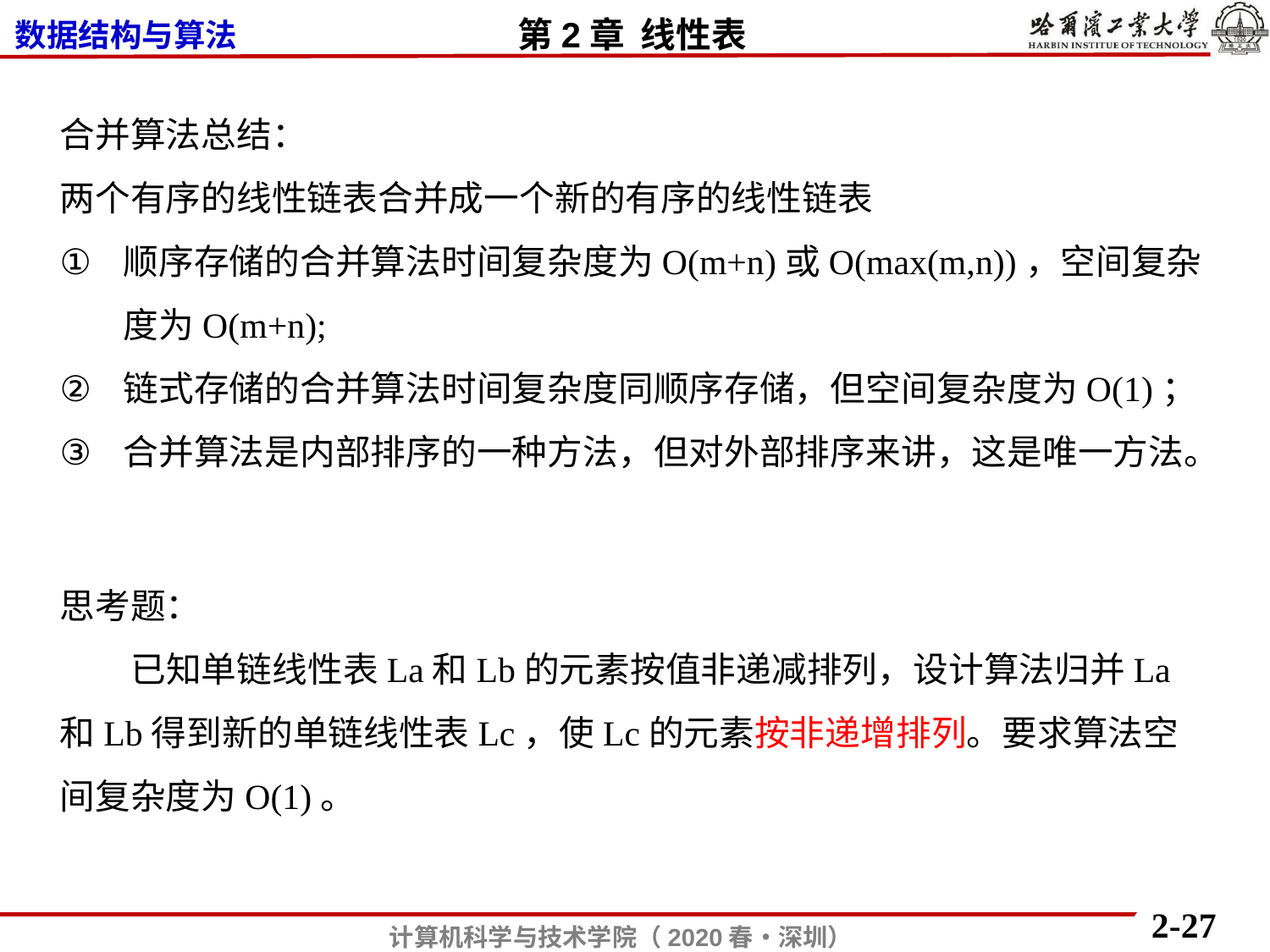

合并算法总结：
两个有序的线性链表合并成一个新的有序的线性链表
顺序存储的合并算法时间复杂度为O(m+n)或O(max(m,n))，空间复杂度为O(m+n);
链式存储的合并算法时间复杂度同顺序存储，但空间复杂度为O(1)；
合并算法是内部排序的一种方法，但对外部排序来讲，这是唯一方法。
思考题：
        已知单链线性表La和Lb的元素按值非递减排列，设计算法归并La和Lb得到新的单链线性表Lc，使Lc的元素按非递增排列。要求算法空间复杂度为O(1)。